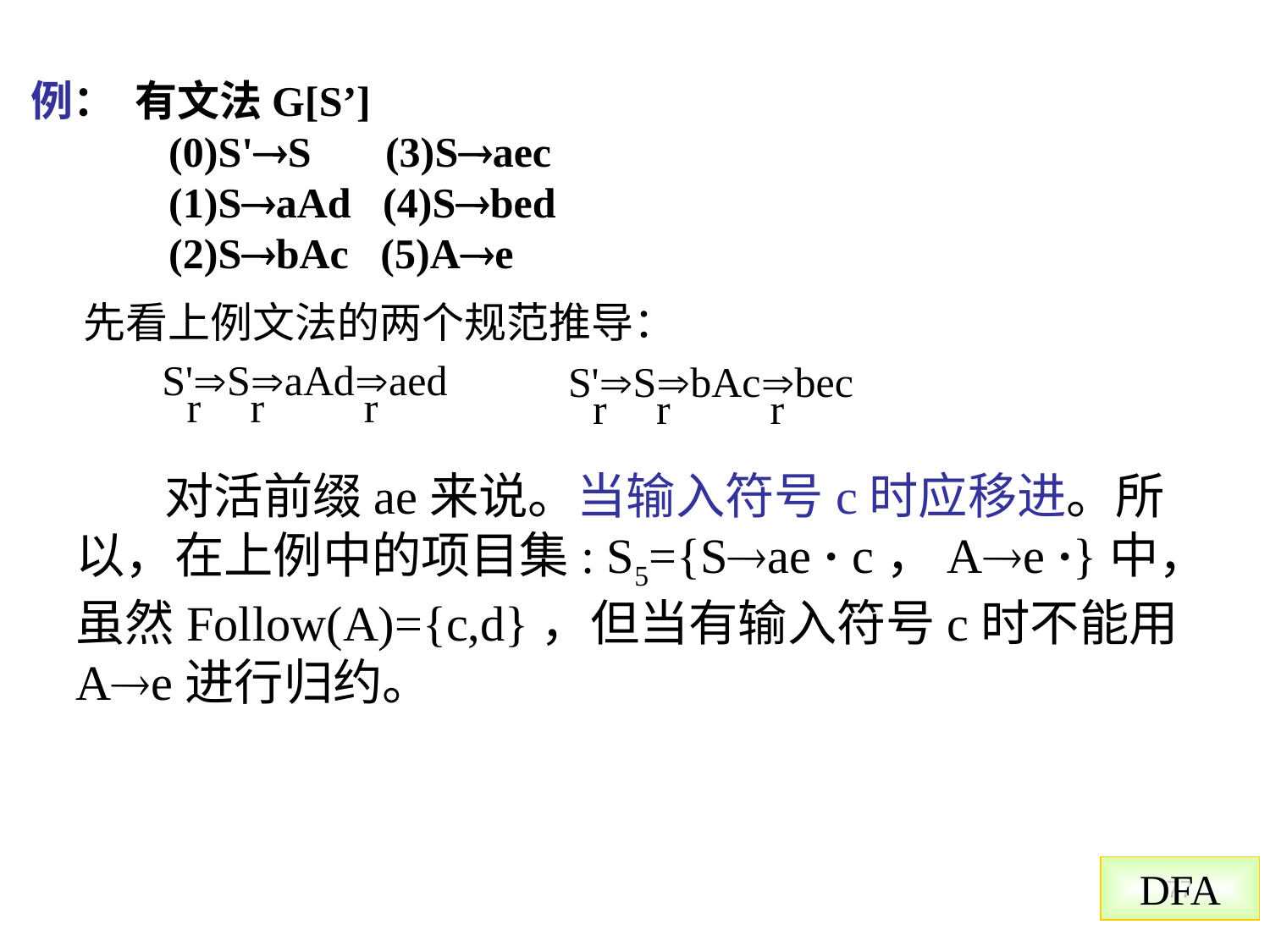

例：  有文法G[S’]
             (0)S'→S       (3)S→aec
             (1)S→aAd   (4)S→bed
             (2)S→bAc   (5)A→e
先看上例文法的两个规范推导：
S'⇒S⇒aAd⇒aed
r
r
r
S'⇒S⇒bAc⇒bec
r
r
r
       对活前缀ae来说。当输入符号c时应移进。所以，在上例中的项目集: S5={S→ae · c，A→e ·}中，虽然Follow(A)={c,d}，但当有输入符号c时不能用A→e进行归约。
DFA

77